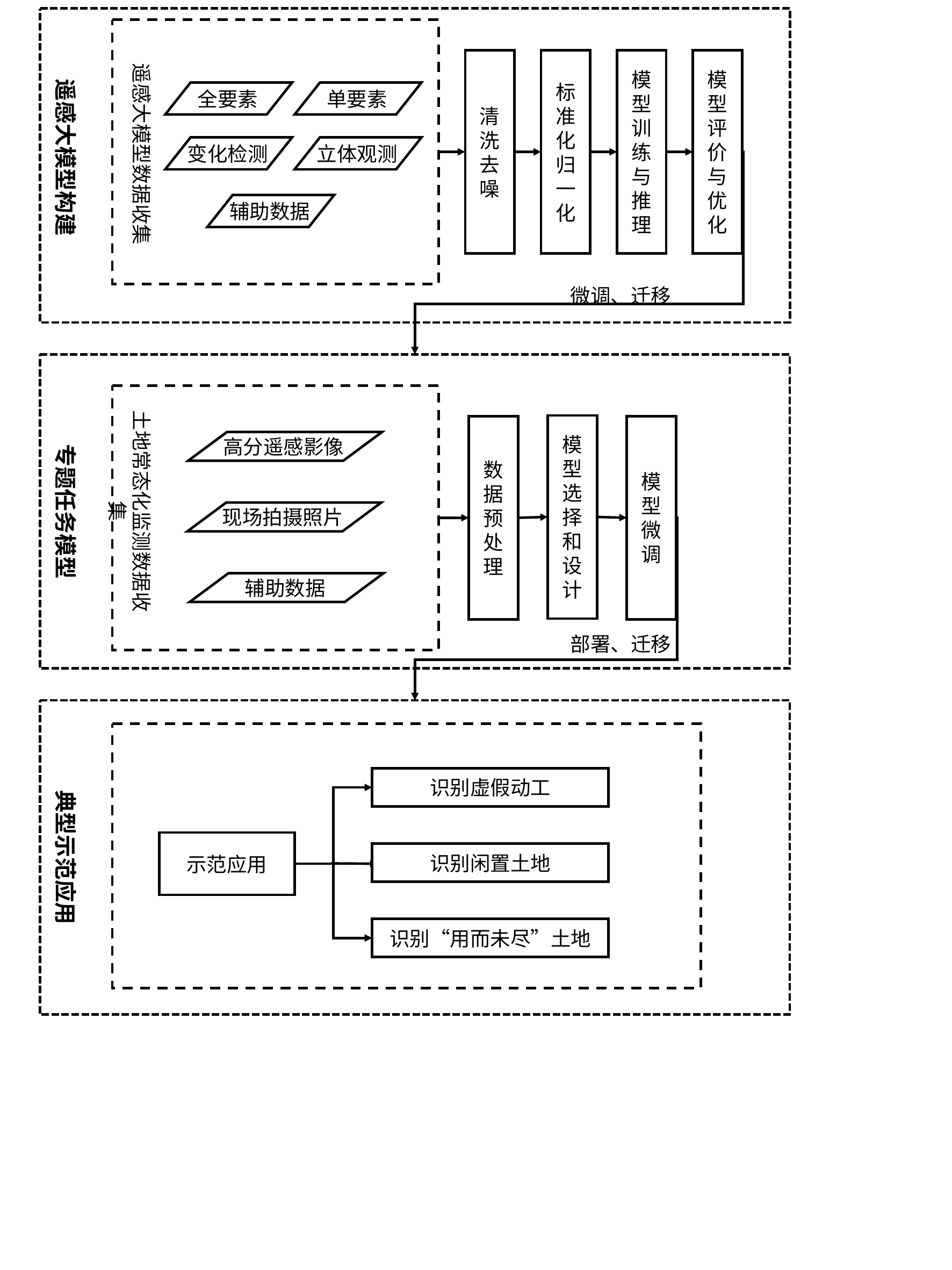

遥感大模型数据收集
标准化归一化
模型训练与推理
模型评价与优化
清洗
去噪
遥感大模型构建
单要素

全要素

立体观测

变化检测

辅助数据

微调、迁移

土地常态化监测数据收集
模型选择和设计
数据预处理
模型微调
专题任务模型
高分遥感影像

现场拍摄照片

辅助数据

部署、迁移

识别虚假动工
典型示范应用
示范应用
识别闲置土地
识别“用而未尽”土地